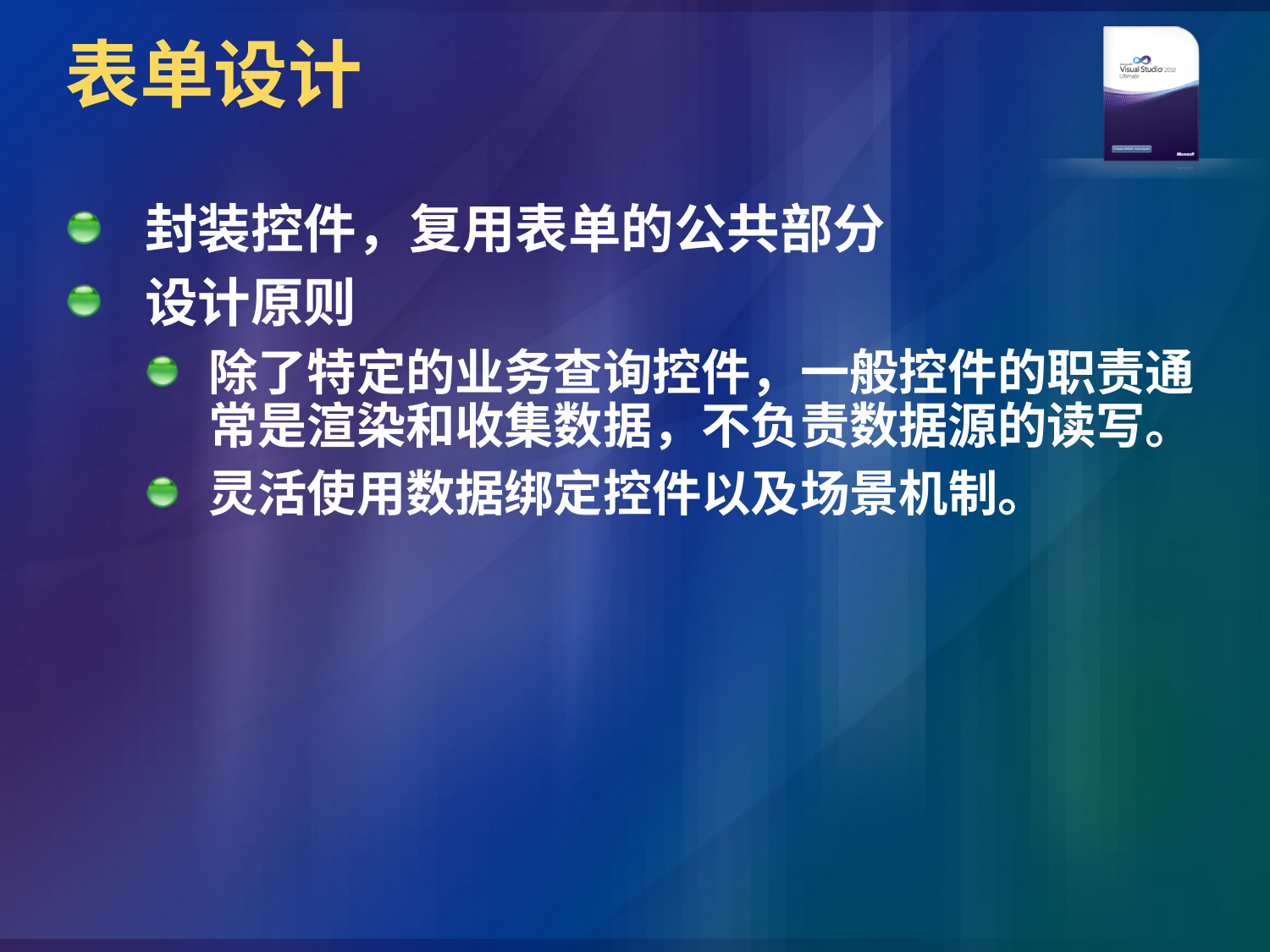

# 表单设计
封装控件，复用表单的公共部分
设计原则
除了特定的业务查询控件，一般控件的职责通常是渲染和收集数据，不负责数据源的读写。
灵活使用数据绑定控件以及场景机制。